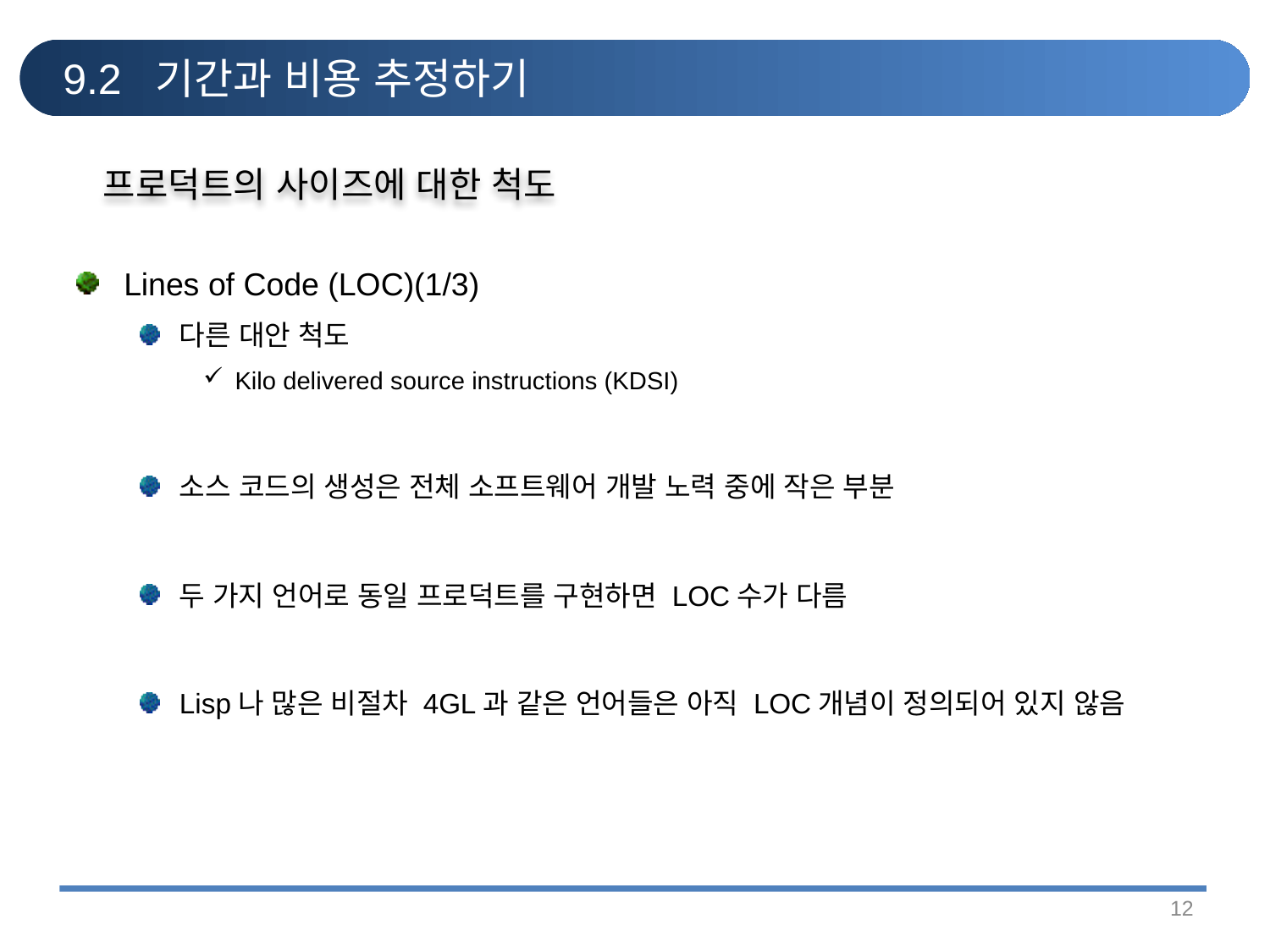

# 9.2  기간과 비용 추정하기
프로덕트의 사이즈에 대한 척도
Lines of Code (LOC)(1/3)
다른 대안 척도
Kilo delivered source instructions (KDSI)

소스 코드의 생성은 전체 소프트웨어 개발 노력 중에 작은 부분

두 가지 언어로 동일 프로덕트를 구현하면 LOC수가 다름

Lisp나 많은 비절차 4GL과 같은 언어들은 아직 LOC개념이 정의되어 있지 않음
12